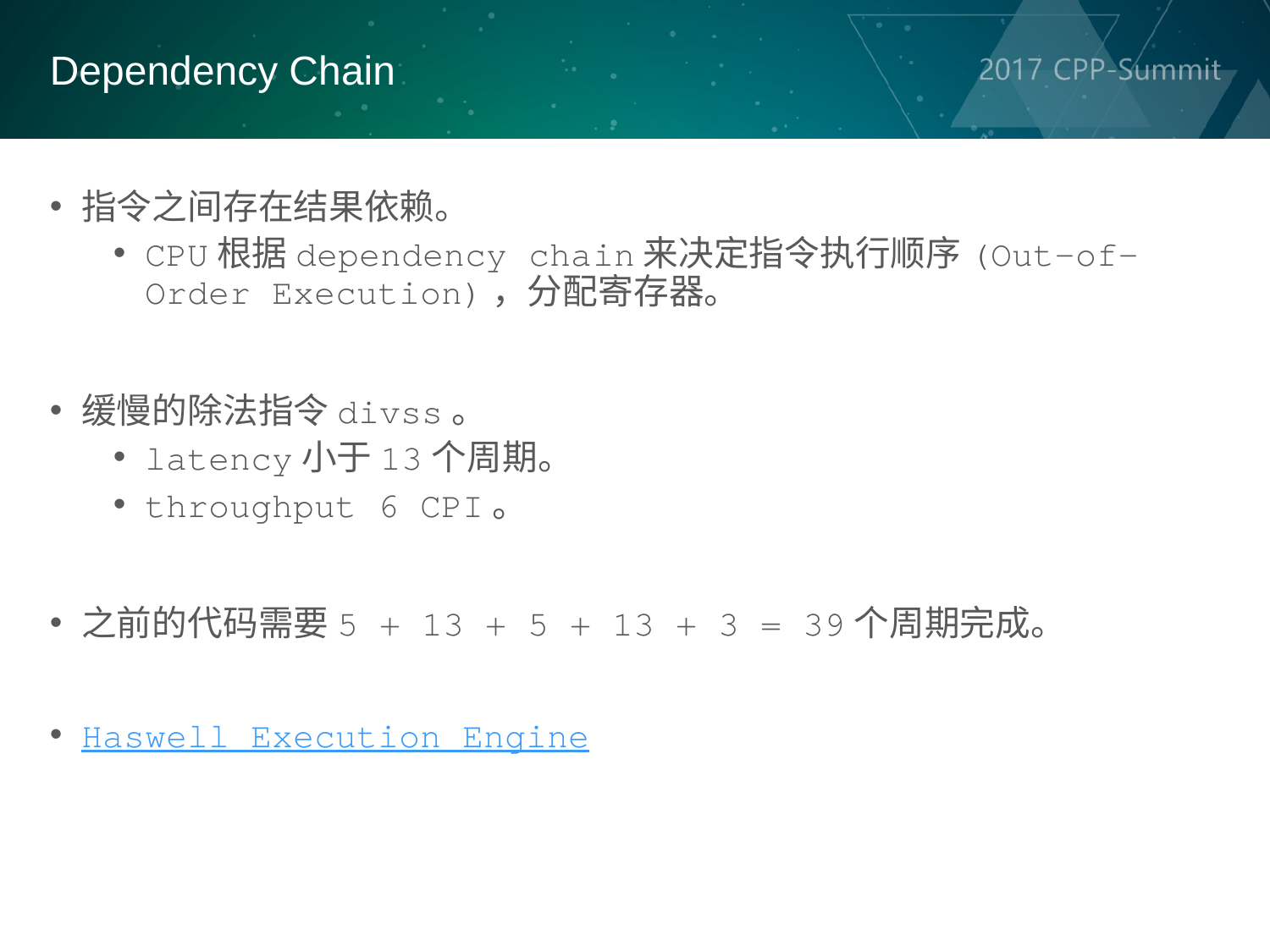

Dependency Chain
指令之间存在结果依赖。
CPU根据dependency chain来决定指令执行顺序(Out-of-Order Execution)，分配寄存器。

缓慢的除法指令divss。
latency小于13个周期。
throughput 6 CPI。

之前的代码需要5 + 13 + 5 + 13 + 3 = 39个周期完成。

Haswell Execution Engine